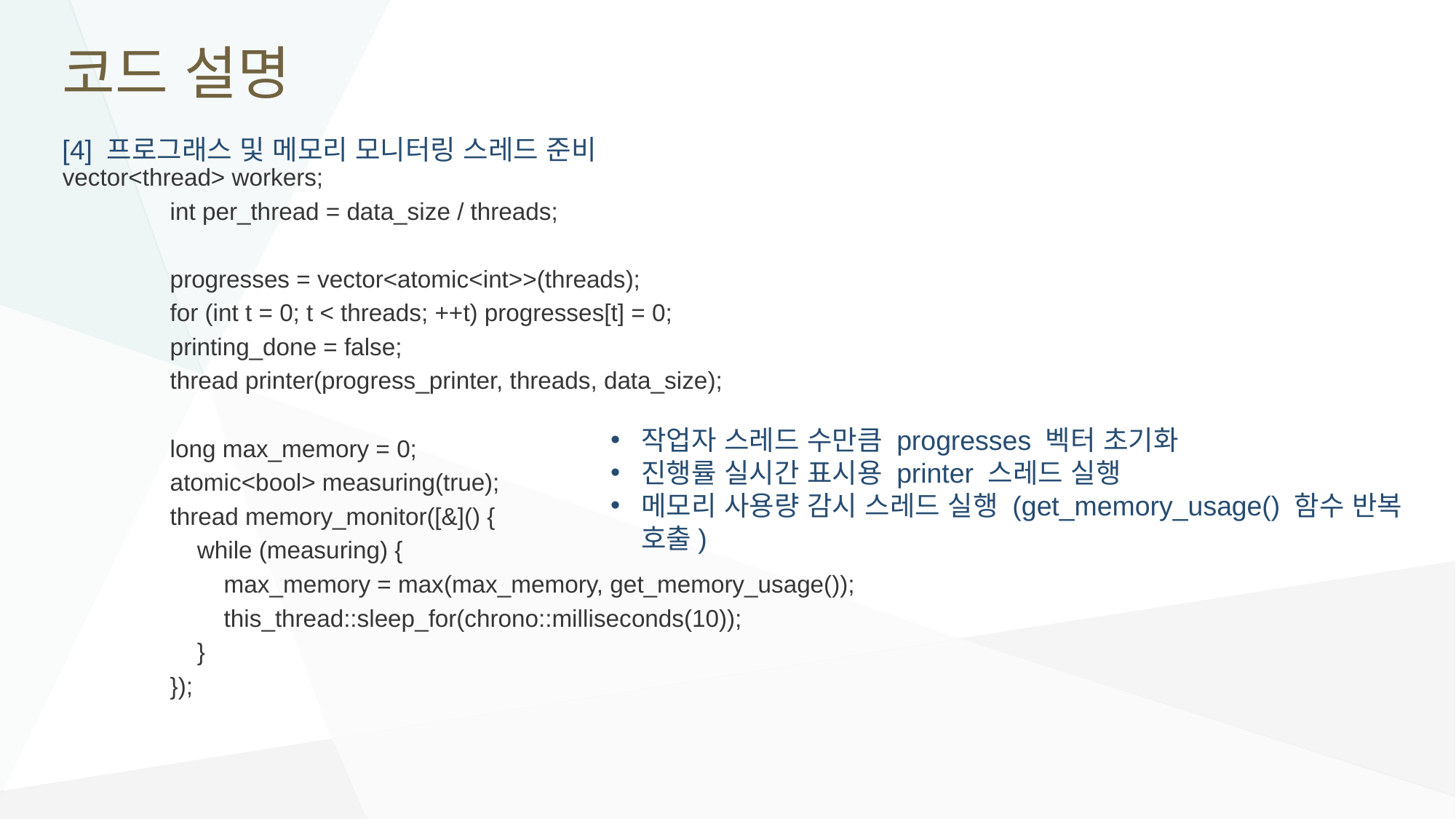

# 코드 설명
[4] 프로그래스 및 메모리 모니터링 스레드 준비
vector<thread> workers;
                int per_thread = data_size / threads;

                progresses = vector<atomic<int>>(threads);
                for (int t = 0; t < threads; ++t) progresses[t] = 0;
                printing_done = false;
                thread printer(progress_printer, threads, data_size);

                long max_memory = 0;
                atomic<bool> measuring(true);
                thread memory_monitor([&]() {
                    while (measuring) {
                        max_memory = max(max_memory, get_memory_usage());
                        this_thread::sleep_for(chrono::milliseconds(10));
                    }
                });
작업자 스레드 수만큼 progresses 벡터 초기화
진행률 실시간 표시용 printer 스레드 실행
메모리 사용량 감시 스레드 실행 (get_memory_usage() 함수 반복 호출)